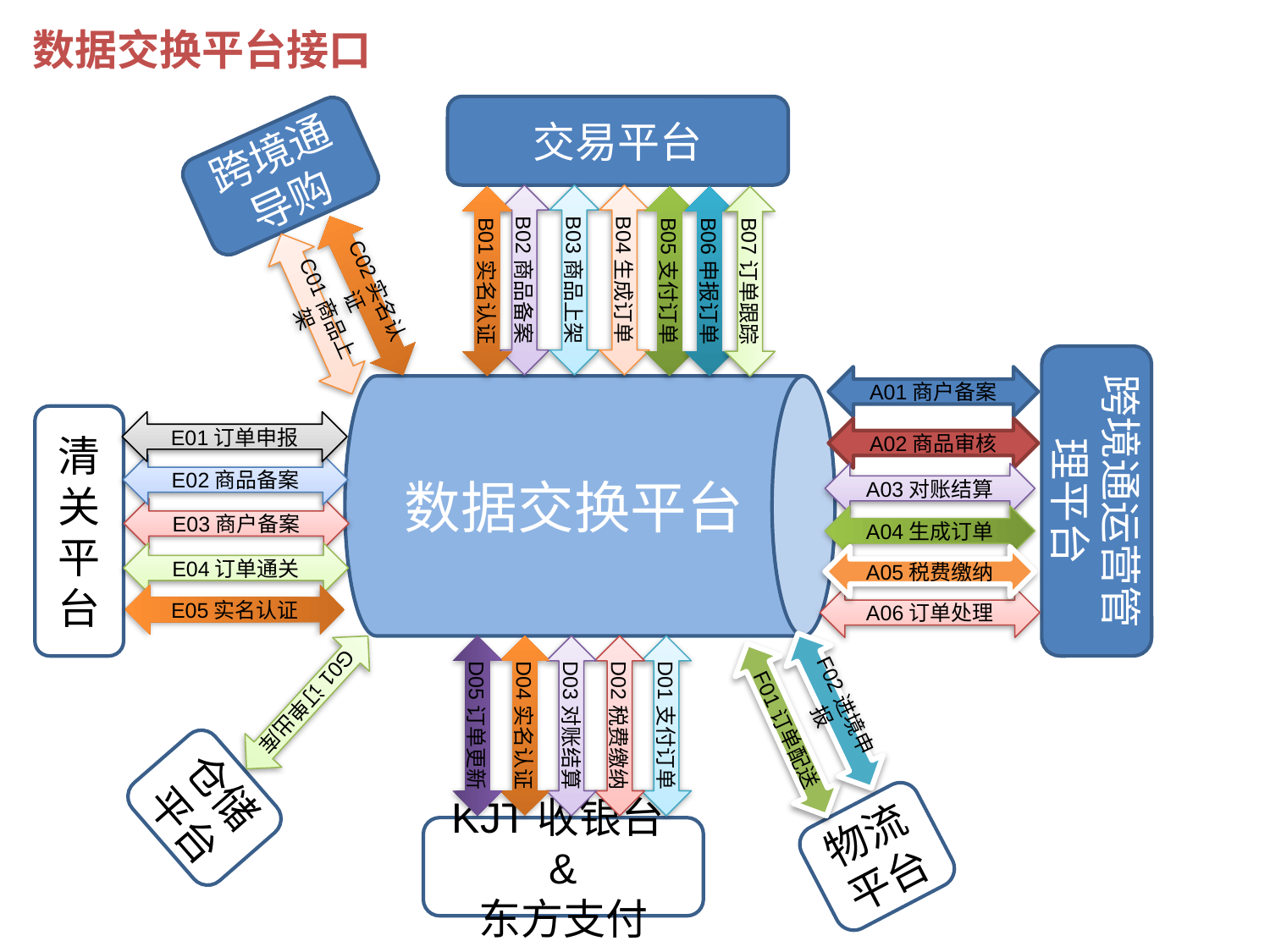

数据交换平台接口
交易平台
跨境通导购
B02商品备案
B03商品上架
B04生成订单
B01实名认证
B05支付订单
B06申报订单
C02实名认证
C01商品上架
B07订单跟踪
数据交换平台
跨境通运营管理平台
A01商户备案
清关平台
E01订单申报
A02商品审核
A04生成订单
E02商品备案
A03对账结算
A05税费缴纳
E03商户备案
E05实名认证
E04订单通关
A06订单处理
G01订单出库
F02进境申报
F01订单配送
D04实名认证
D03对账结算
D02税费缴纳
D01支付订单
D05订单更新
仓储平台
物流平台
KJT收银台&
东方支付